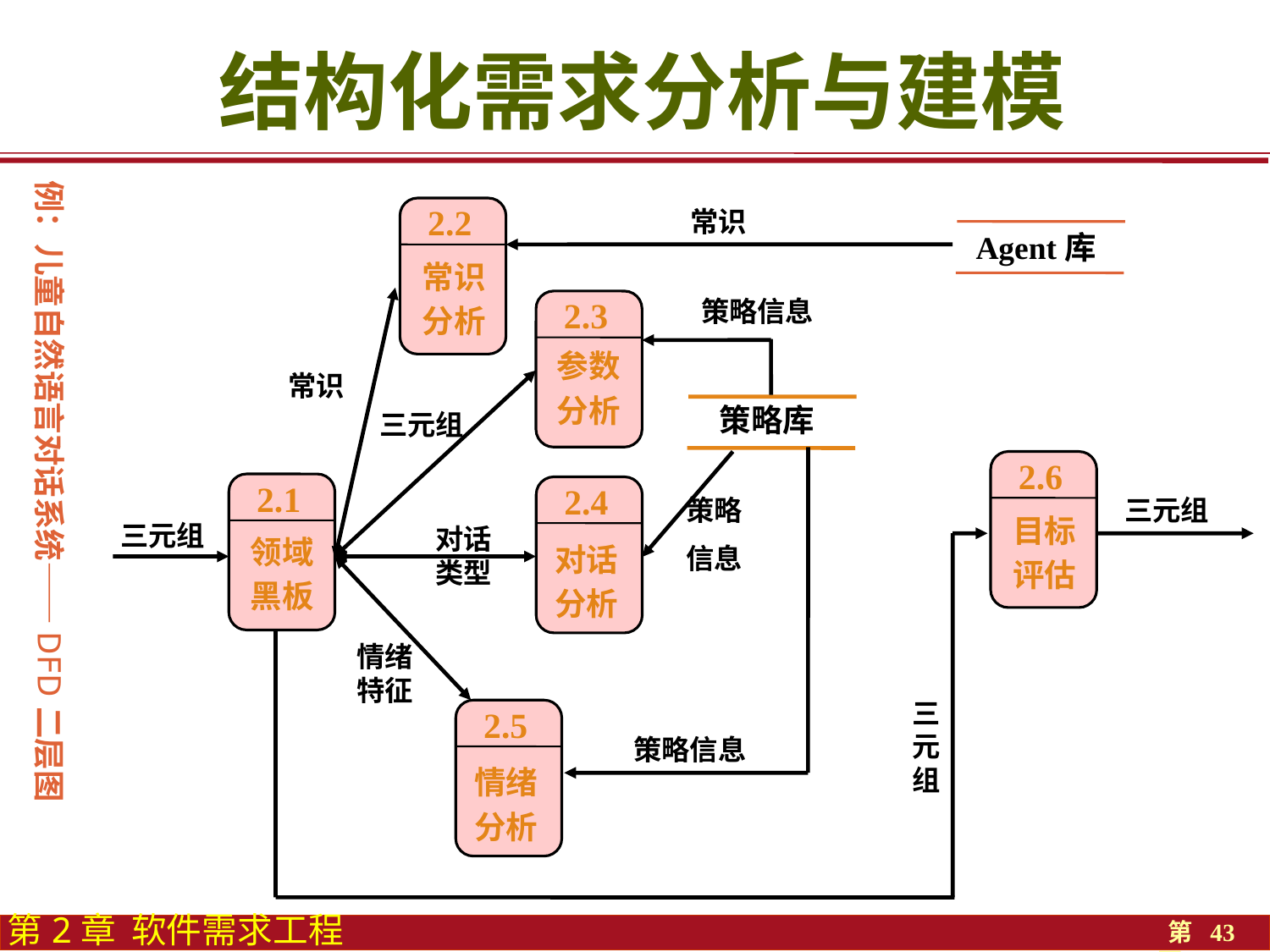

结构化需求分析与建模
例：儿童自然语言对话系统——DFD二层图
2.2
常识

Agent库

常识
分析

2.3
策略信息

参数
分析

常识

策略库

三元组

2.6

2.1
2.4

策略
信息
三元组

目标
评估
三元组
对话类型

领域
黑板
对话
分析

情绪特征
三元组
2.5

策略信息

情绪
分析